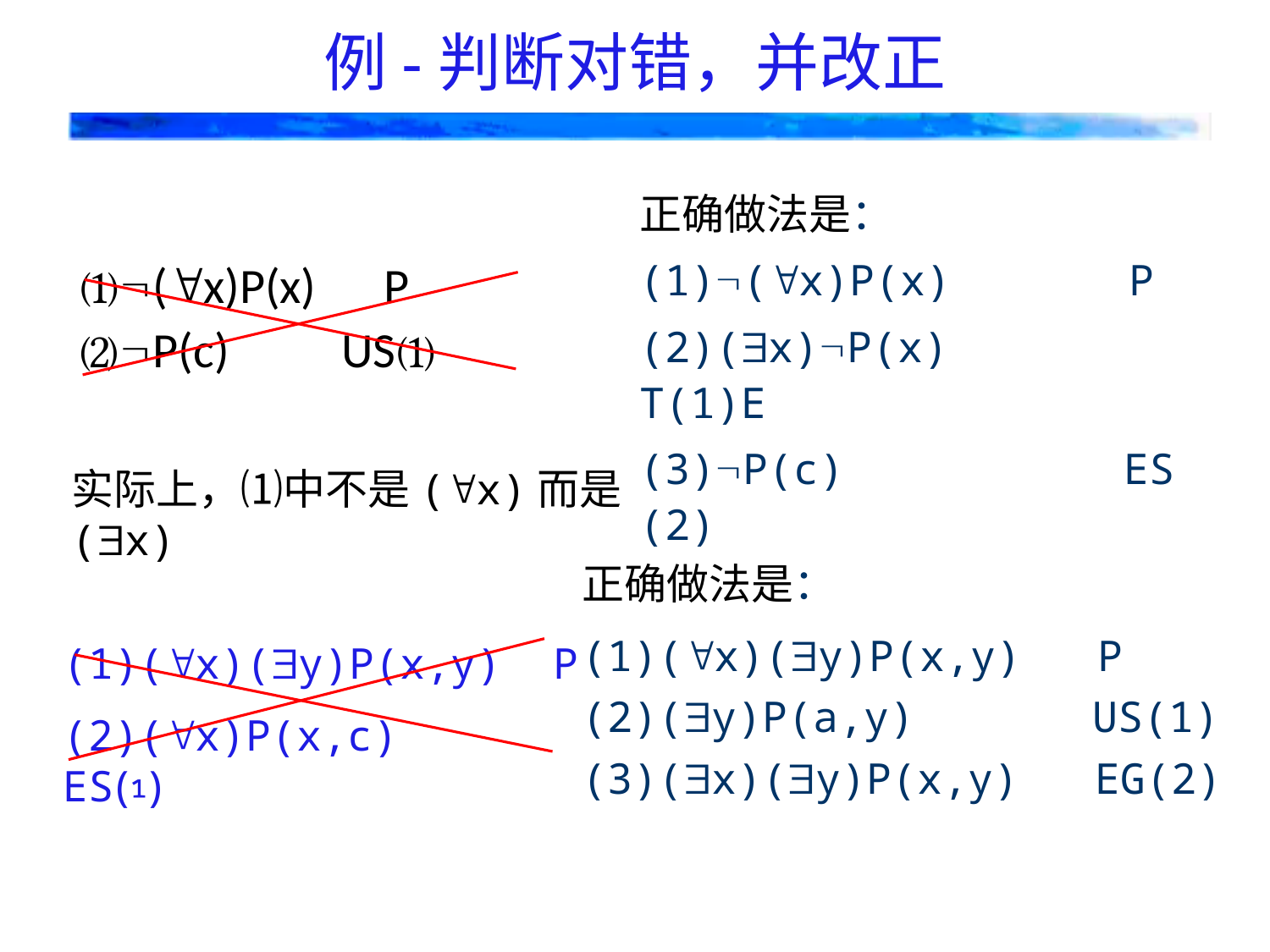

# 例-判断对错，并改正
正确做法是：
(1)¬(∀x)P(x)       P
(2)(∃x)¬P(x)       T(1)E
(3)¬P(c)           ES (2)
⑴¬(∀x)P(x)      P
⑵¬P(c)          US⑴

实际上，⑴中不是(∀x)而是(∃x)
正确做法是：
(1)(∀x)(∃y)P(x,y)   P
(2)(∃y)P(a,y)       US(1)
(3)(∃x)(∃y)P(x,y)   EG(2)
(1)(∀x)(∃y)P(x,y)  P
(2)(∀x)P(x,c)      ES⑴